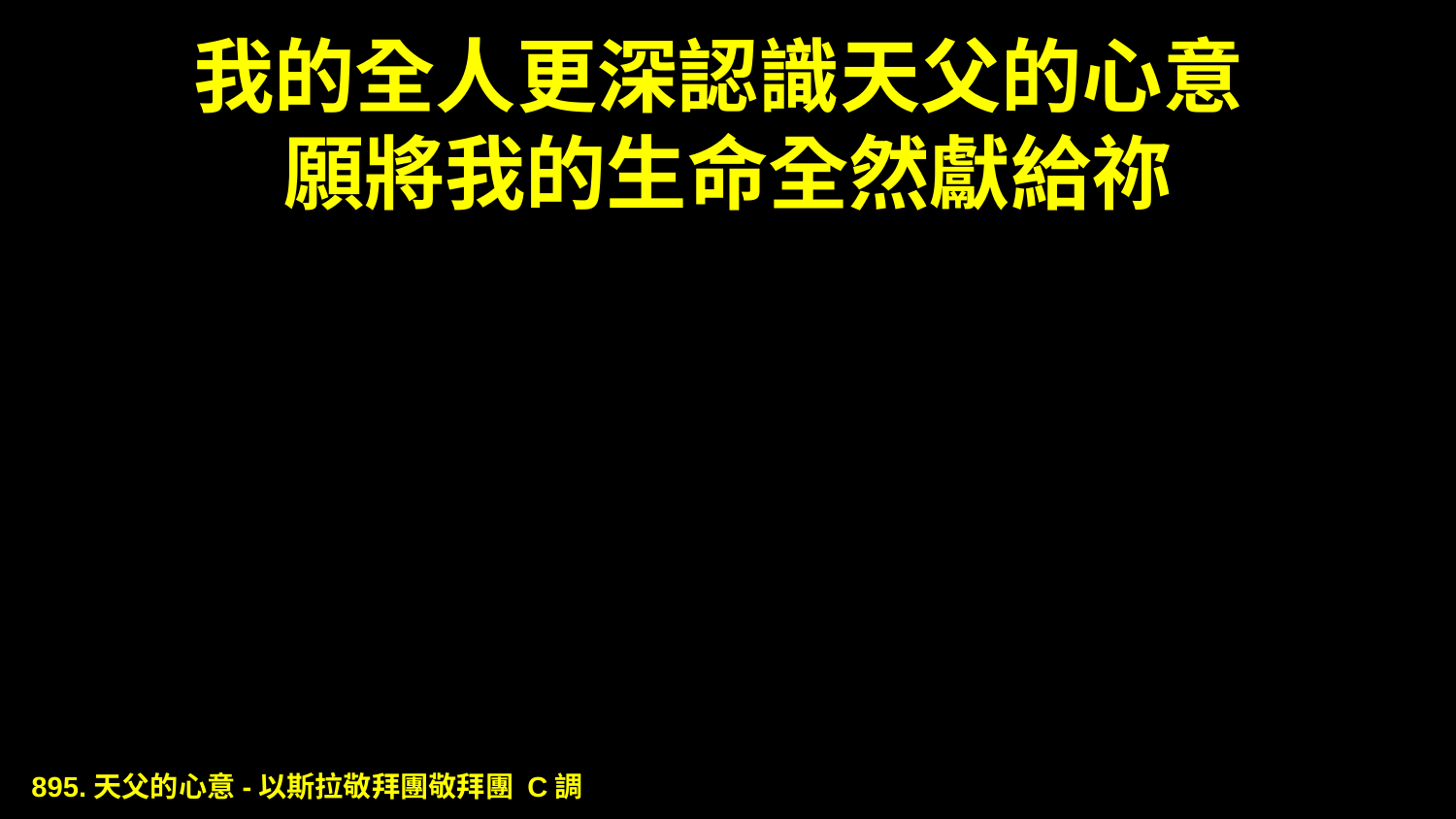

# 我的全人更深認識天父的心意 願將我的生命全然獻給祢
895.天父的心意-以斯拉敬拜團敬拜團 C調